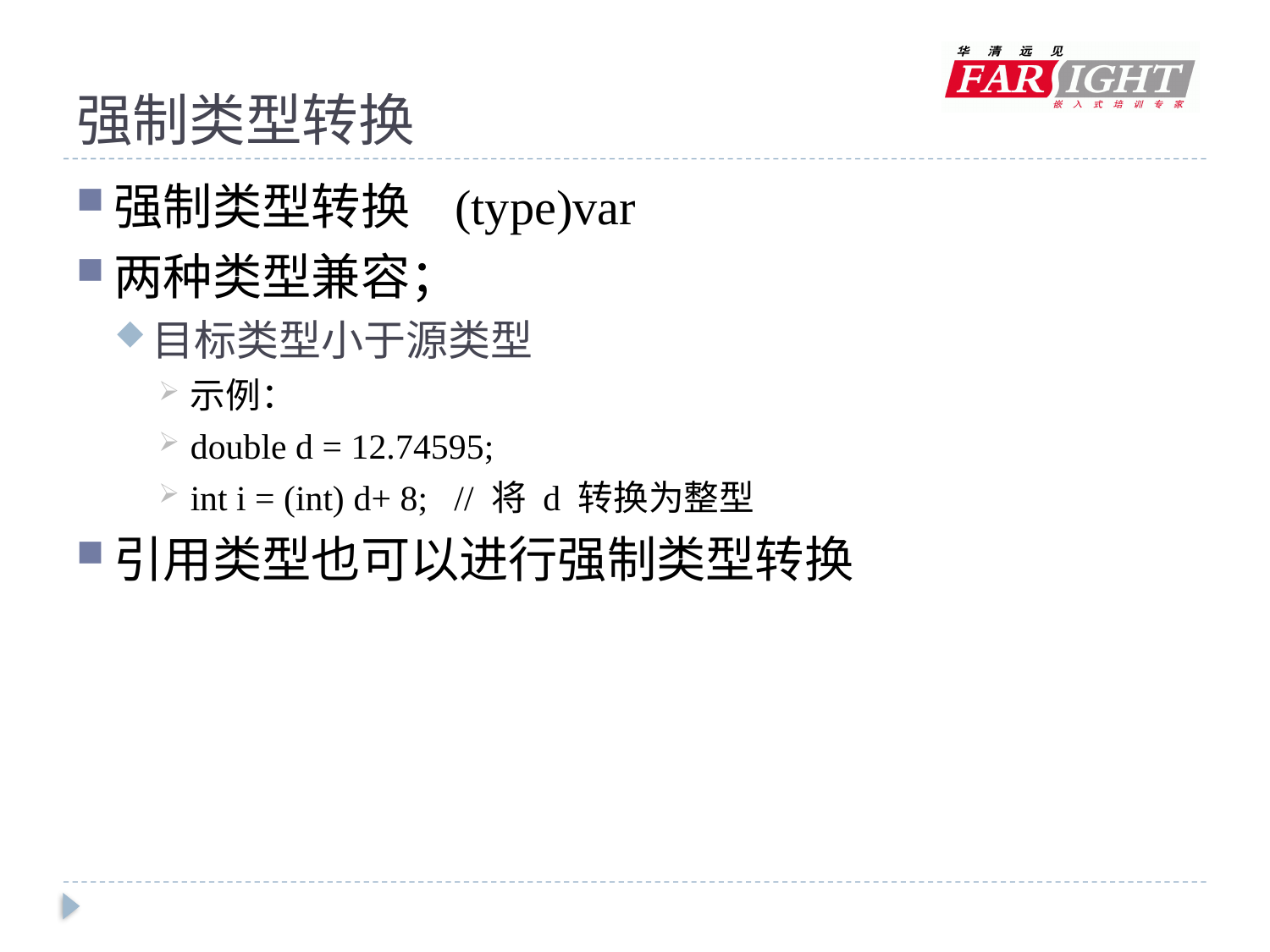

# 强制类型转换
强制类型转换   (type)var
两种类型兼容；
目标类型小于源类型
示例：
double d = 12.74595;
int i = (int) d+ 8;   // 将 d 转换为整型
引用类型也可以进行强制类型转换